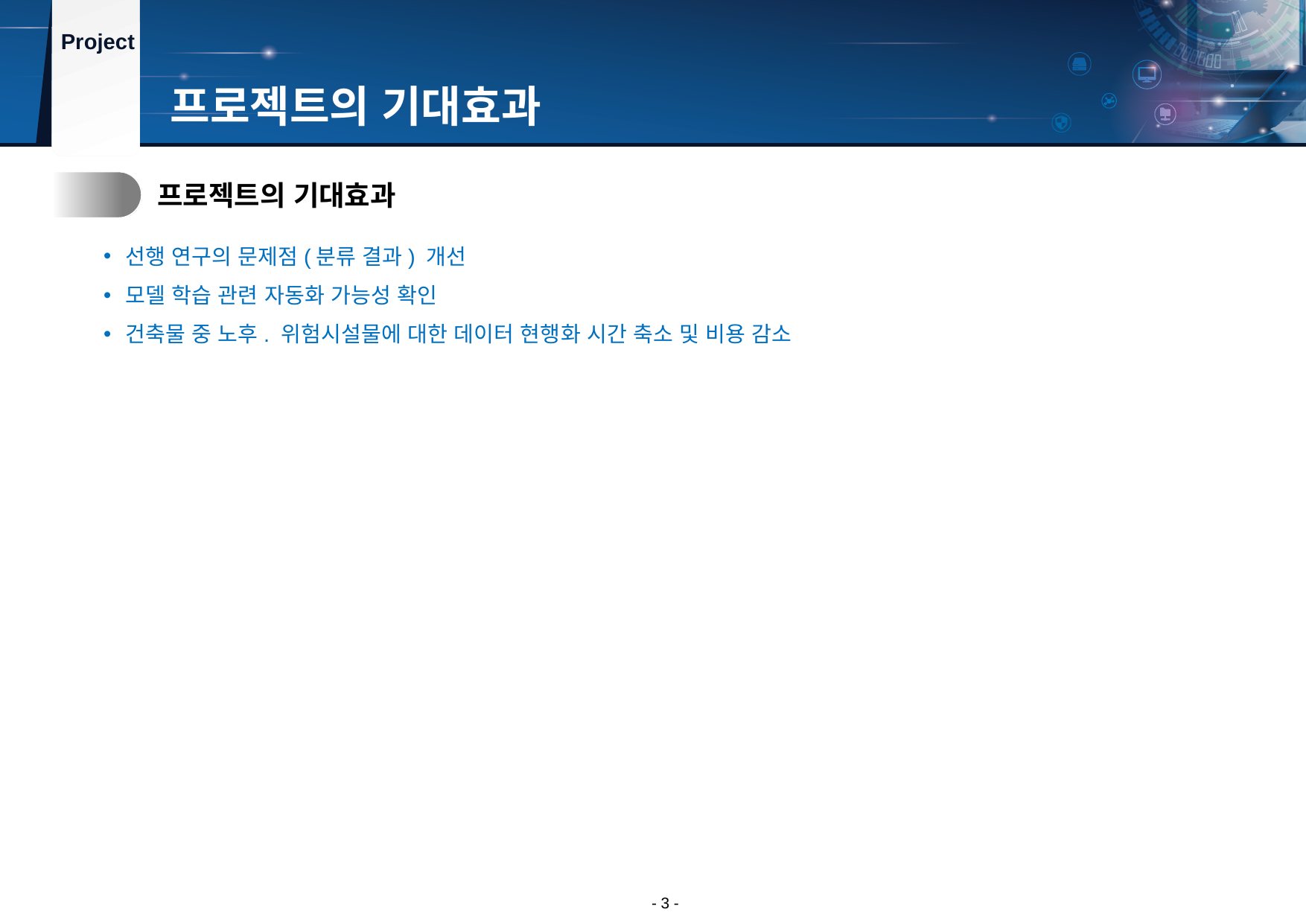

프로젝트의 기대효과

1.
프로젝트의 기대효과
선행 연구의 문제점(분류 결과) 개선
모델 학습 관련 자동화 가능성 확인
건축물 중 노후. 위험시설물에 대한 데이터 현행화 시간 축소 및 비용 감소
- 3 -